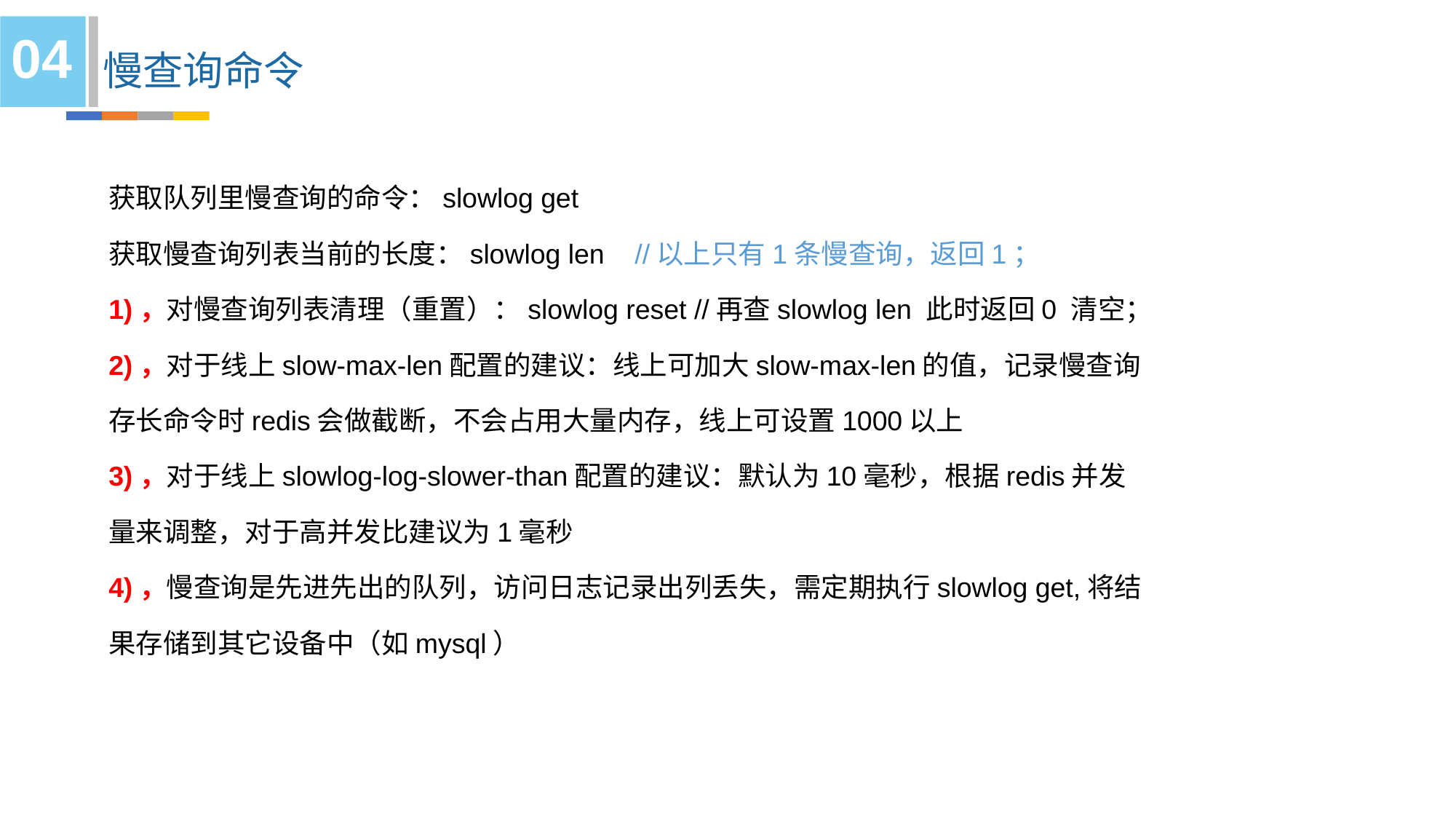

04
慢查询命令

获取队列里慢查询的命令：slowlog get
获取慢查询列表当前的长度：slowlog len    //以上只有1条慢查询，返回1；
1)，对慢查询列表清理（重置）：slowlog reset //再查slowlog len 此时返回0 清空；
2)，对于线上slow-max-len配置的建议：线上可加大slow-max-len的值，记录慢查询存长命令时redis会做截断，不会占用大量内存，线上可设置1000以上
3)，对于线上slowlog-log-slower-than配置的建议：默认为10毫秒，根据redis并发量来调整，对于高并发比建议为1毫秒
4)，慢查询是先进先出的队列，访问日志记录出列丢失，需定期执行slowlog get,将结果存储到其它设备中（如mysql）